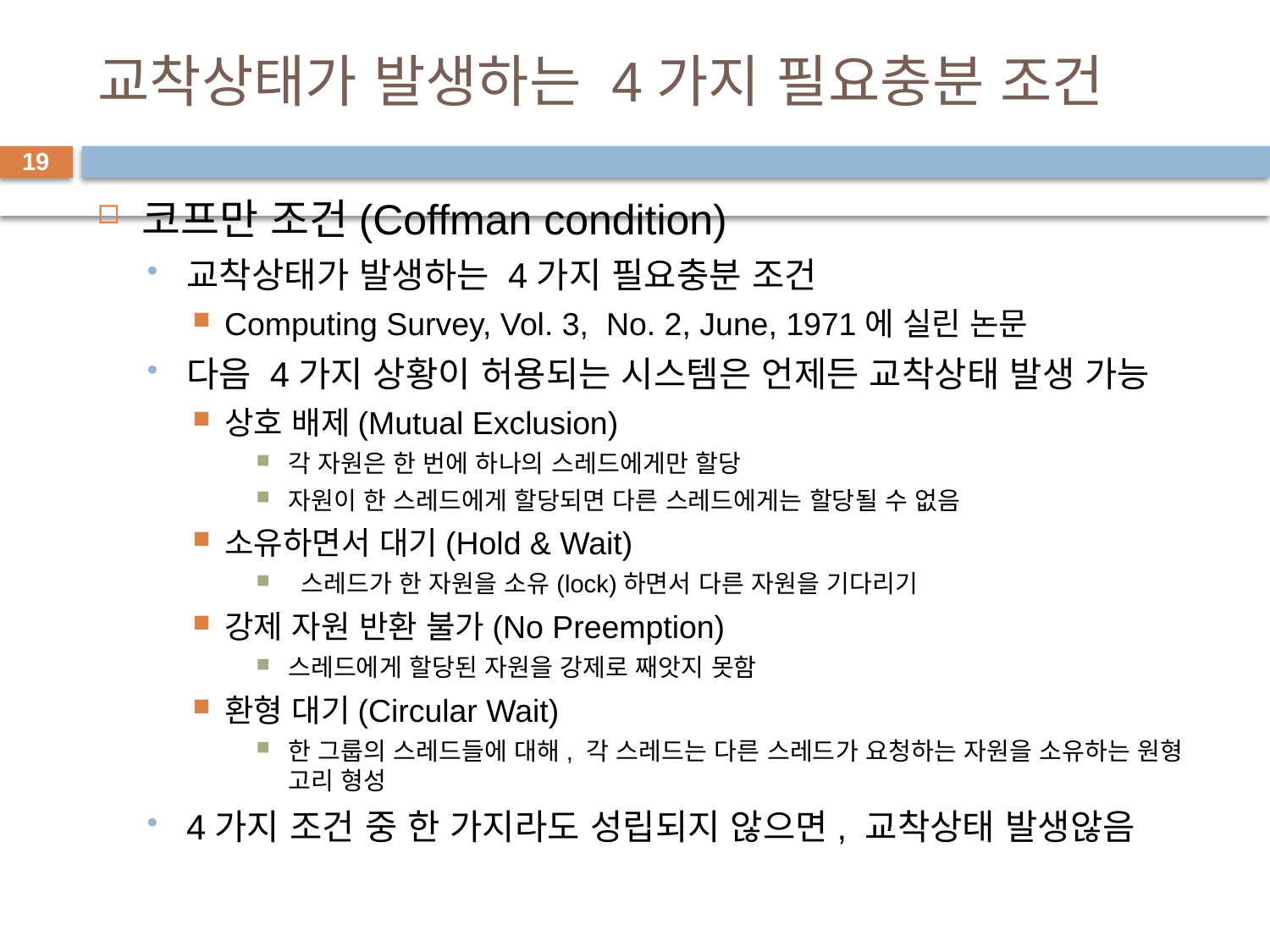

# 교착상태가 발생하는 4가지 필요충분 조건
19
코프만 조건(Coffman condition)
교착상태가 발생하는 4가지 필요충분 조건
Computing Survey, Vol. 3,  No. 2, June, 1971에 실린 논문
다음 4가지 상황이 허용되는 시스템은 언제든 교착상태 발생 가능
상호 배제(Mutual Exclusion)
각 자원은 한 번에 하나의 스레드에게만 할당
자원이 한 스레드에게 할당되면 다른 스레드에게는 할당될 수 없음
소유하면서 대기(Hold & Wait)
 스레드가 한 자원을 소유(lock)하면서 다른 자원을 기다리기
강제 자원 반환 불가(No Preemption)
스레드에게 할당된 자원을 강제로 째앗지 못함
환형 대기(Circular Wait)
한 그룹의 스레드들에 대해, 각 스레드는 다른 스레드가 요청하는 자원을 소유하는 원형 고리 형성
4가지 조건 중 한 가지라도 성립되지 않으면, 교착상태 발생않음